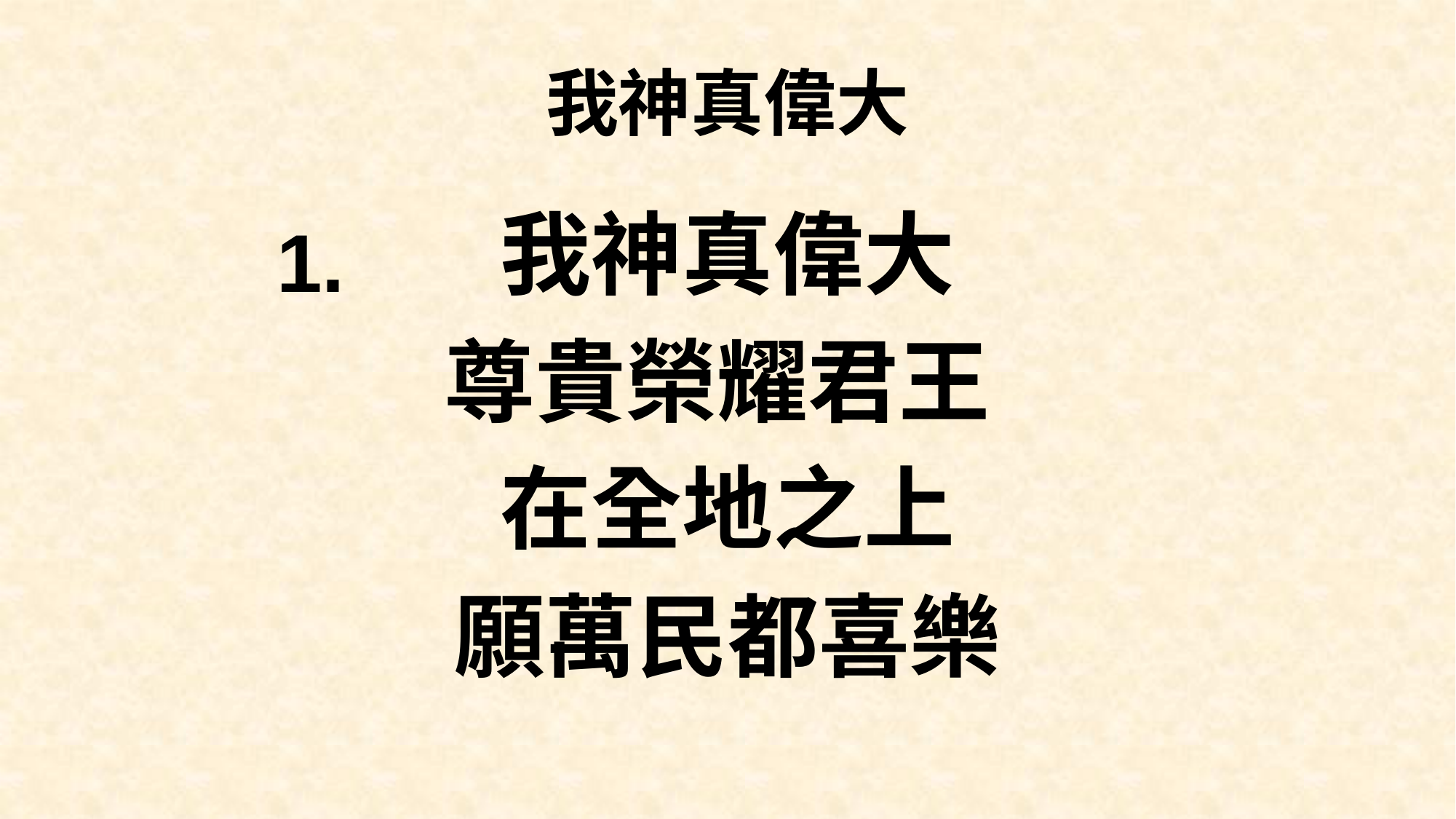

# 我神真偉大
我神真偉大
尊貴榮耀君王
在全地之上
願萬民都喜樂
1.